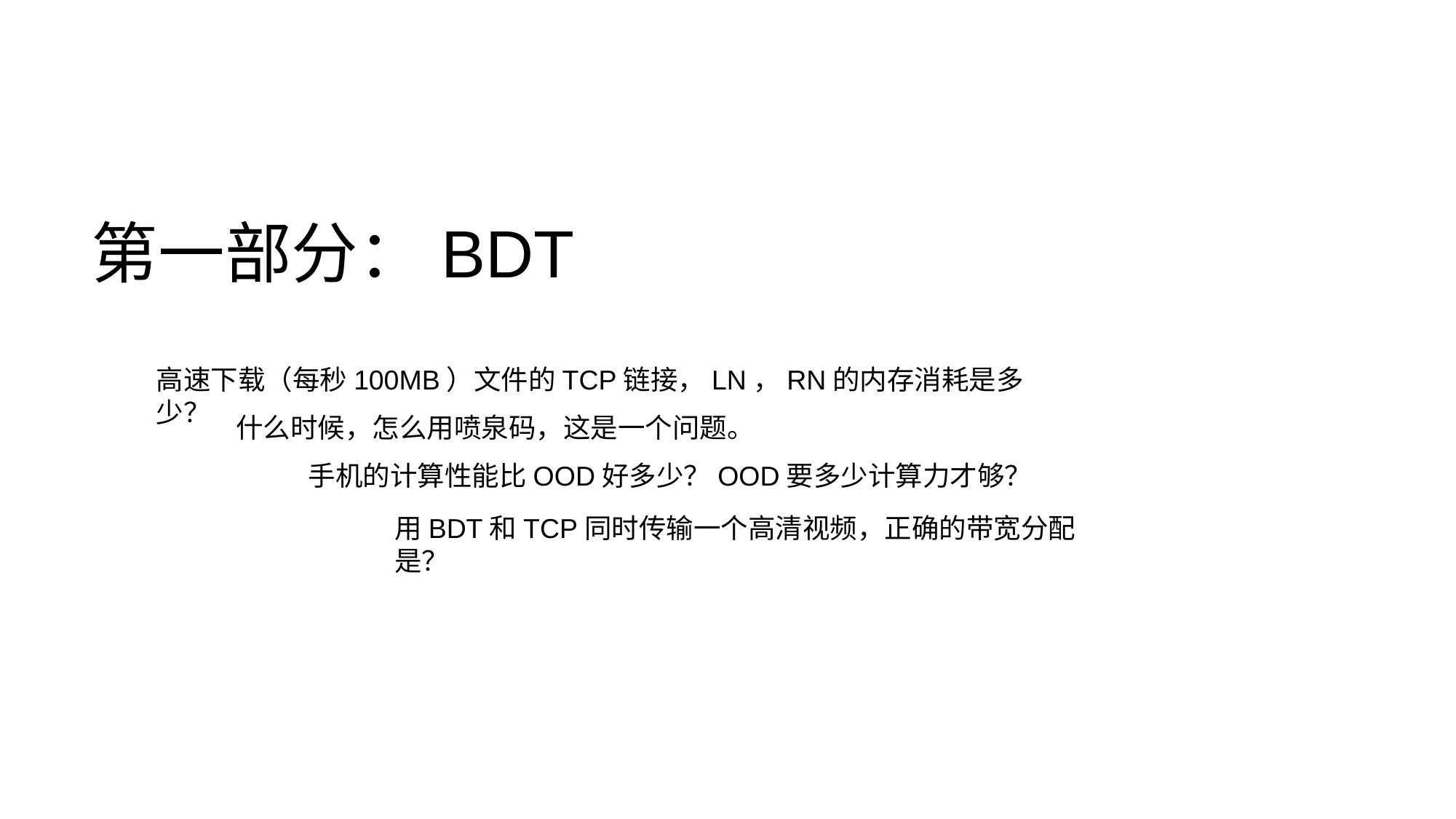

# 第一部分：BDT
高速下载（每秒100MB）文件的TCP链接，LN，RN的内存消耗是多少？
什么时候，怎么用喷泉码，这是一个问题。
手机的计算性能比OOD好多少？OOD要多少计算力才够？
用BDT和TCP同时传输一个高清视频，正确的带宽分配是？